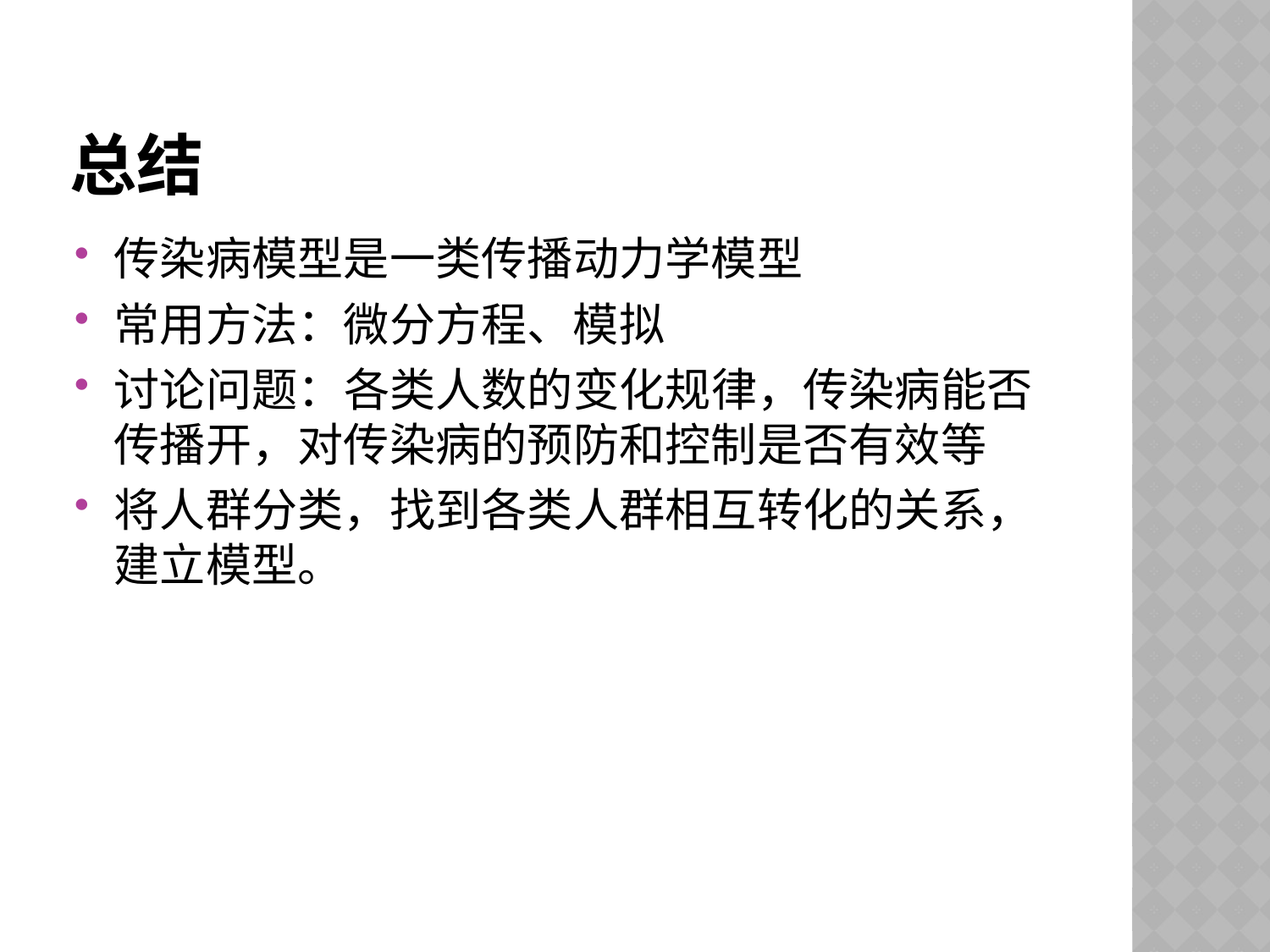

# 总结
传染病模型是一类传播动力学模型
常用方法：微分方程、模拟
讨论问题：各类人数的变化规律，传染病能否传播开，对传染病的预防和控制是否有效等
将人群分类，找到各类人群相互转化的关系，建立模型。